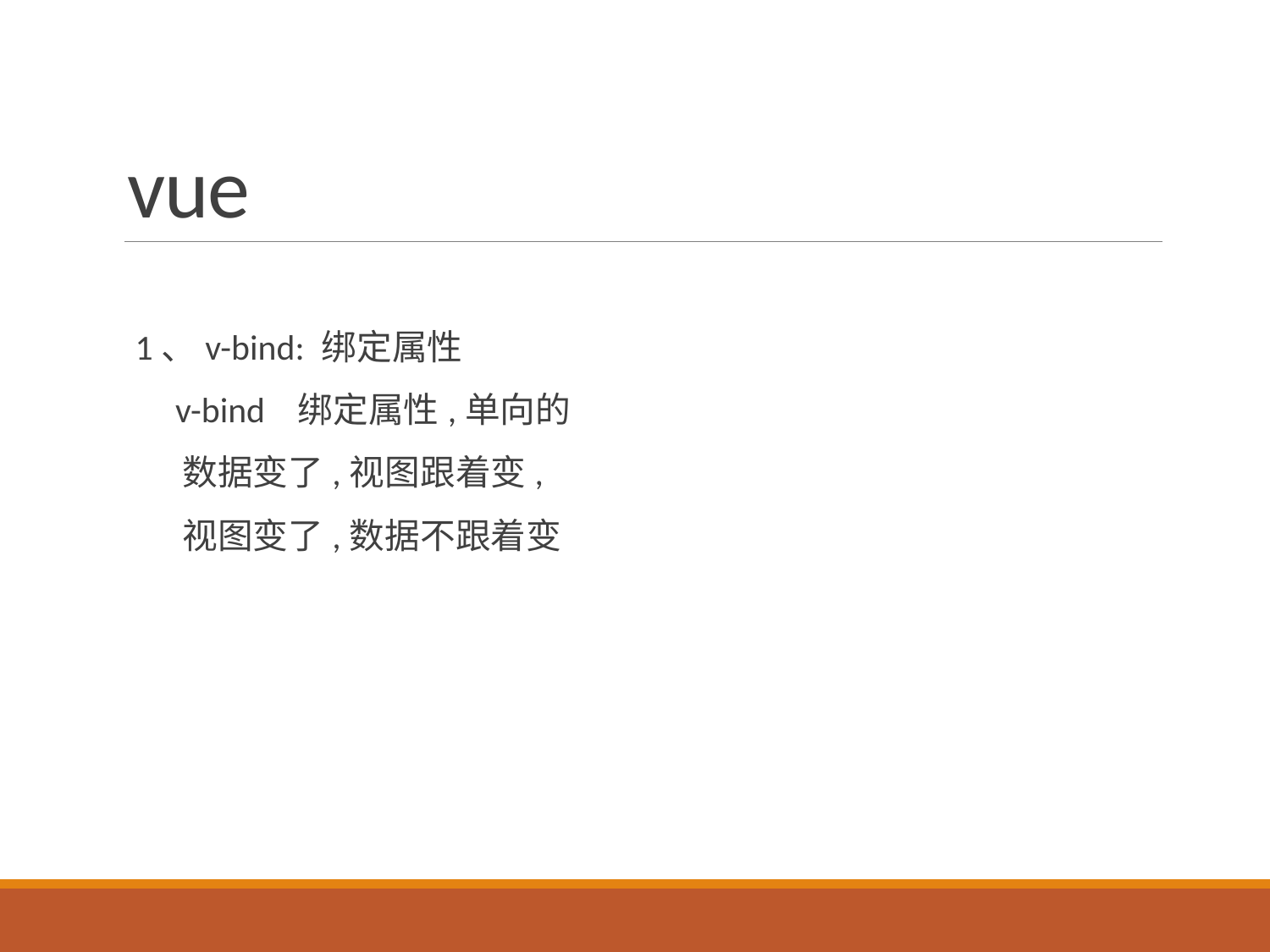

# vue

 1、v-bind: 绑定属性
      v-bind   绑定属性,单向的
      数据变了,视图跟着变,
      视图变了,数据不跟着变